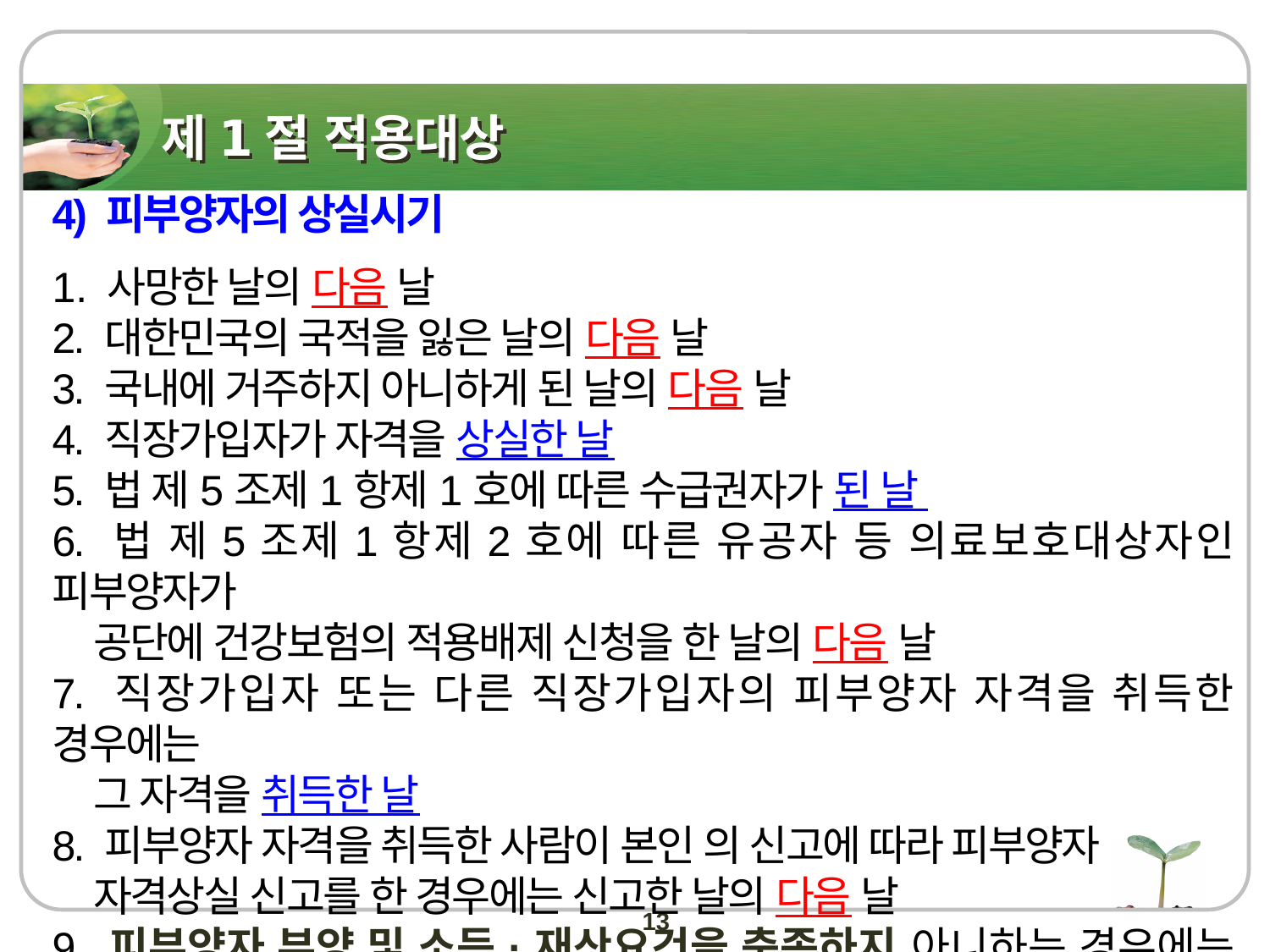

# 제1절 적용대상
4) 피부양자의 상실시기
1. 사망한 날의 다음 날
2. 대한민국의 국적을 잃은 날의 다음 날
3. 국내에 거주하지 아니하게 된 날의 다음 날
4. 직장가입자가 자격을 상실한 날
5. 법 제5조제1항제1호에 따른 수급권자가 된 날
6. 법 제5조제1항제2호에 따른 유공자 등 의료보호대상자인 피부양자가
   공단에 건강보험의 적용배제 신청을 한 날의 다음 날
7. 직장가입자 또는 다른 직장가입자의 피부양자 자격을 취득한 경우에는
   그 자격을 취득한 날
8. 피부양자 자격을 취득한 사람이 본인 의 신고에 따라 피부양자
   자격상실 신고를 한 경우에는 신고한 날의 다음 날
9. 피부양자 부양 및 소득·재산요건을 충족하지 아니하는 경우에는 공단이
   그 요건을 충족하지 아니한다고 확인한 날의 다음 날
13